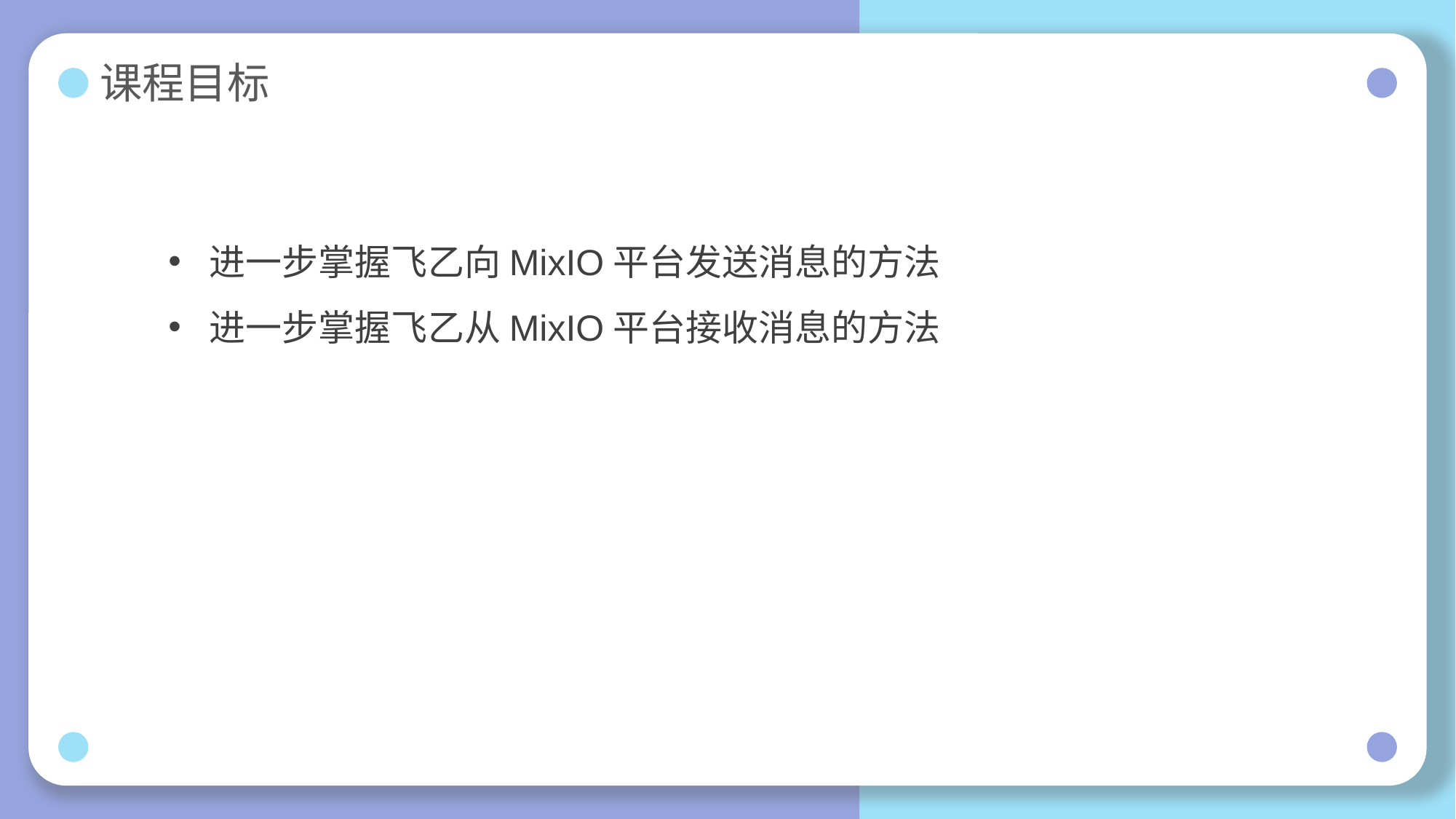

# 课程目标
进一步掌握飞乙向MixIO平台发送消息的方法
进一步掌握飞乙从MixIO平台接收消息的方法